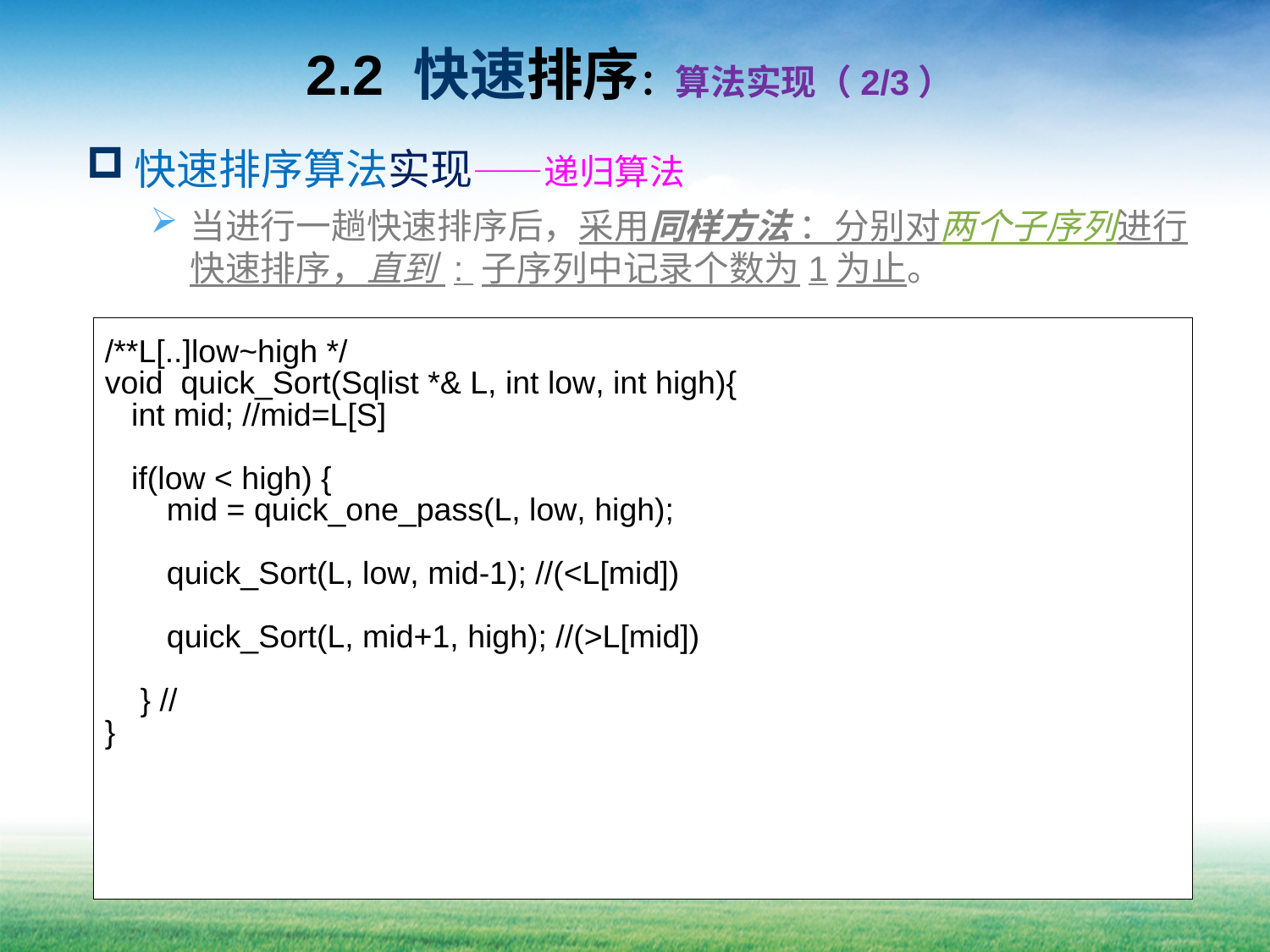

# 2.2 快速排序：算法实现（2/3）
快速排序算法实现——递归算法
当进行一趟快速排序后，采用同样方法 ：分别对两个子序列进行快速排序，直到 : 子序列中记录个数为1为止。